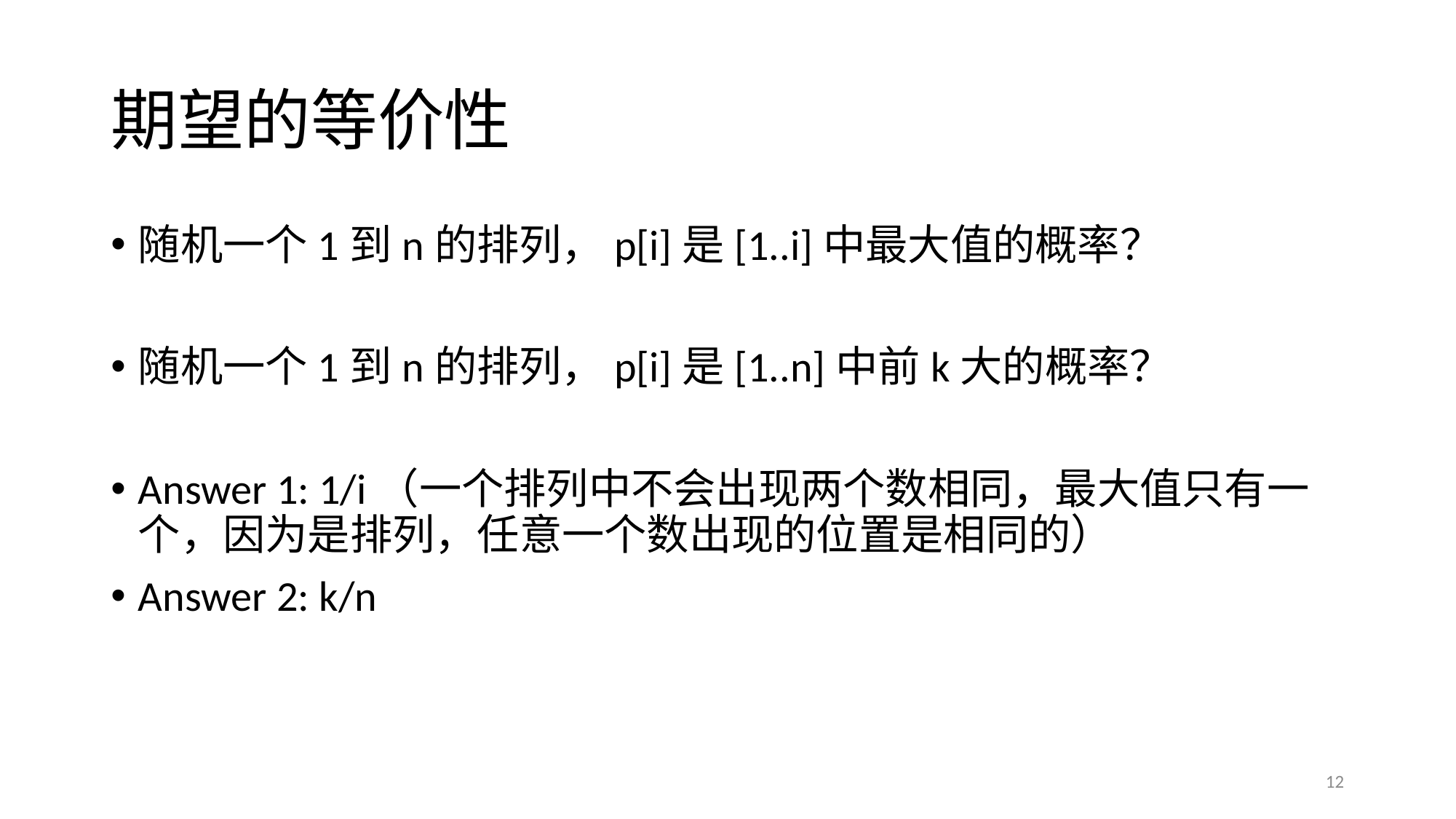

# 期望的等价性
随机一个1到n的排列，p[i]是[1..i]中最大值的概率？

随机一个1到n的排列，p[i]是[1..n]中前k大的概率？

Answer 1: 1/i（一个排列中不会出现两个数相同，最大值只有一个，因为是排列，任意一个数出现的位置是相同的）
Answer 2: k/n
12